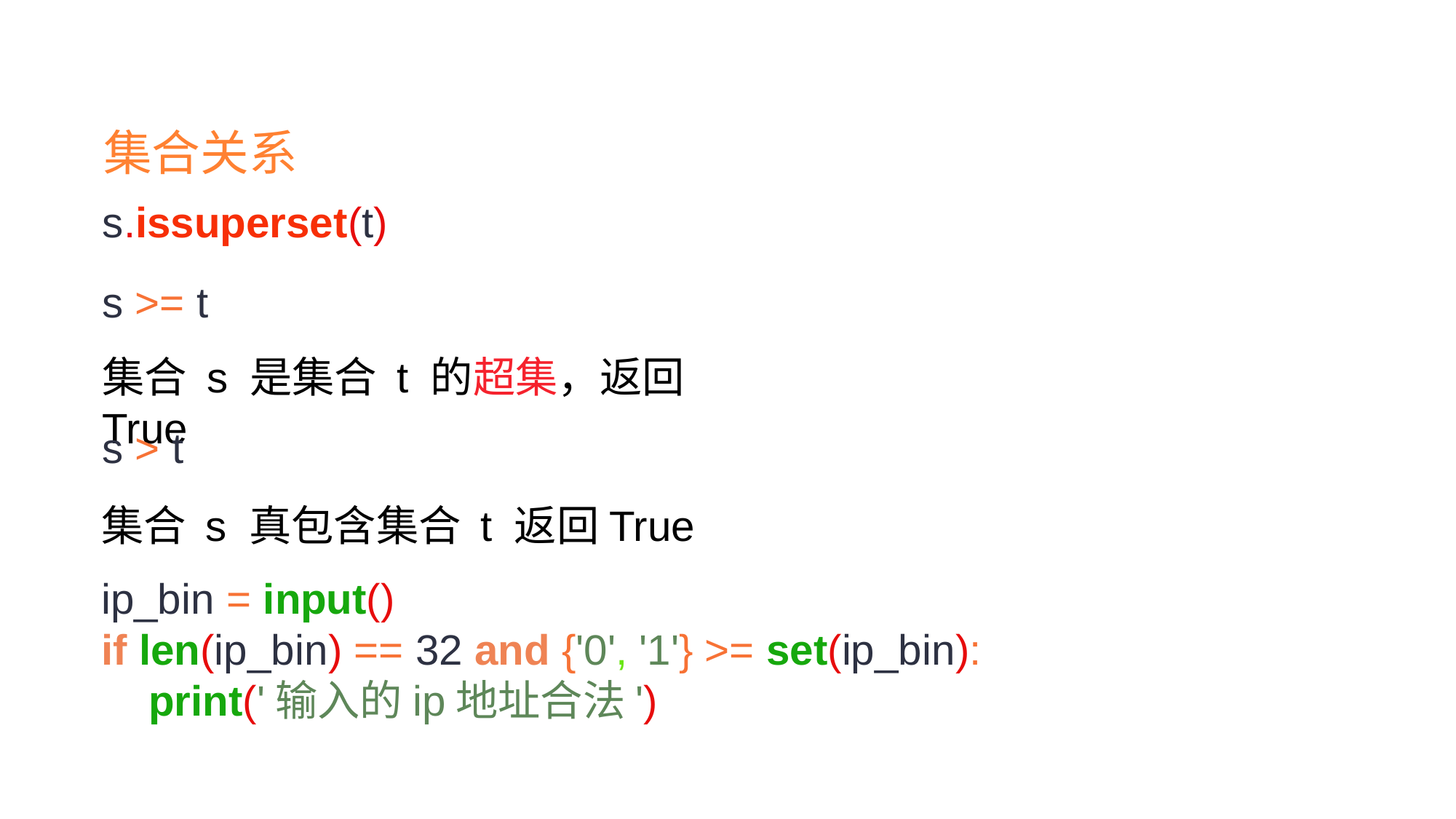

集合关系
s.issuperset(t)
s >= t
集合 s 是集合 t 的超集，返回True
s > t
集合 s 真包含集合 t 返回True
ip_bin = input()
if len(ip_bin) == 32 and {'0', '1'} >= set(ip_bin):
    print('输入的ip地址合法')